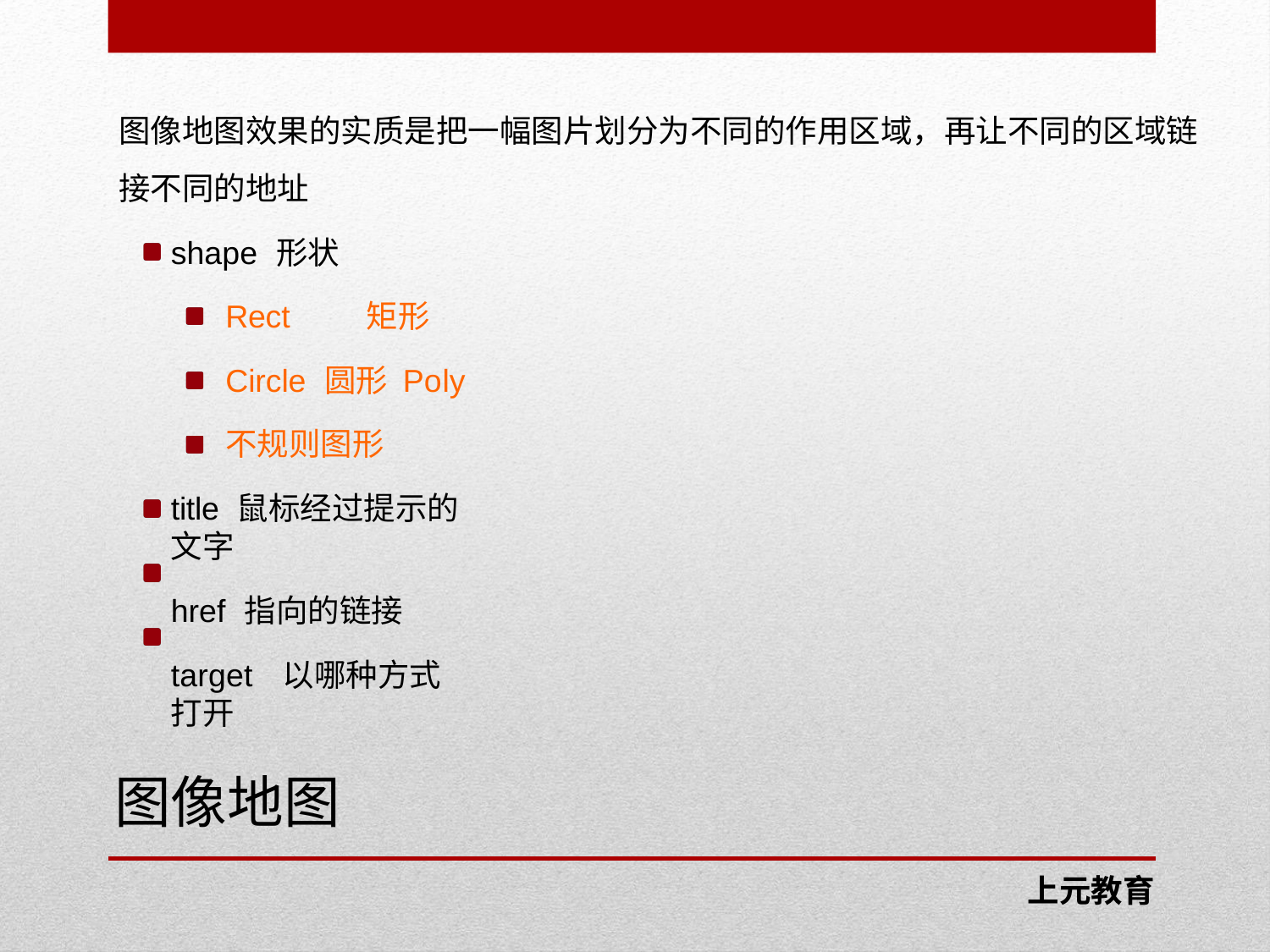

# 图像地图效果的实质是把一幅图片划分为不同的作用区域，再让不同的区域链 接不同的地址
shape 形状
Rect	矩形
Circle 圆形 Poly不规则图形
title 鼠标经过提示的文字
href 指向的链接
target	以哪种方式打开

图像地图

             上元教育